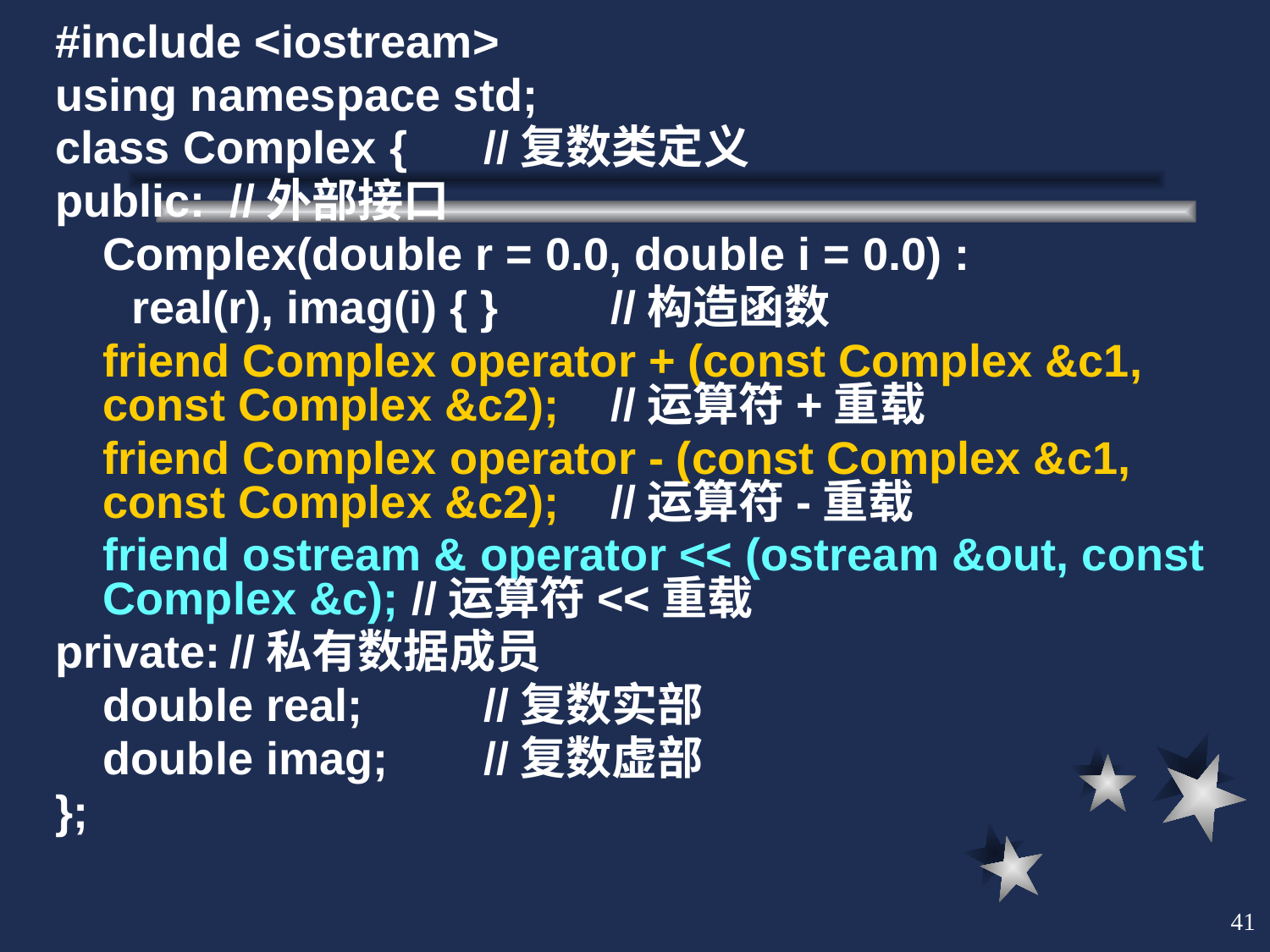

#include <iostream>
using namespace std;
class Complex {	//复数类定义
public:	//外部接口
	Complex(double r = 0.0, double i = 0.0) :
      real(r), imag(i) { }	//构造函数
	friend Complex operator + (const Complex &c1, const Complex &c2);	//运算符+重载
	friend Complex operator - (const Complex &c1, const Complex &c2);	//运算符-重载
	friend ostream & operator << (ostream &out, const Complex &c); //运算符<<重载
private:	//私有数据成员
	double real;	//复数实部
	double imag;	//复数虚部
};
41